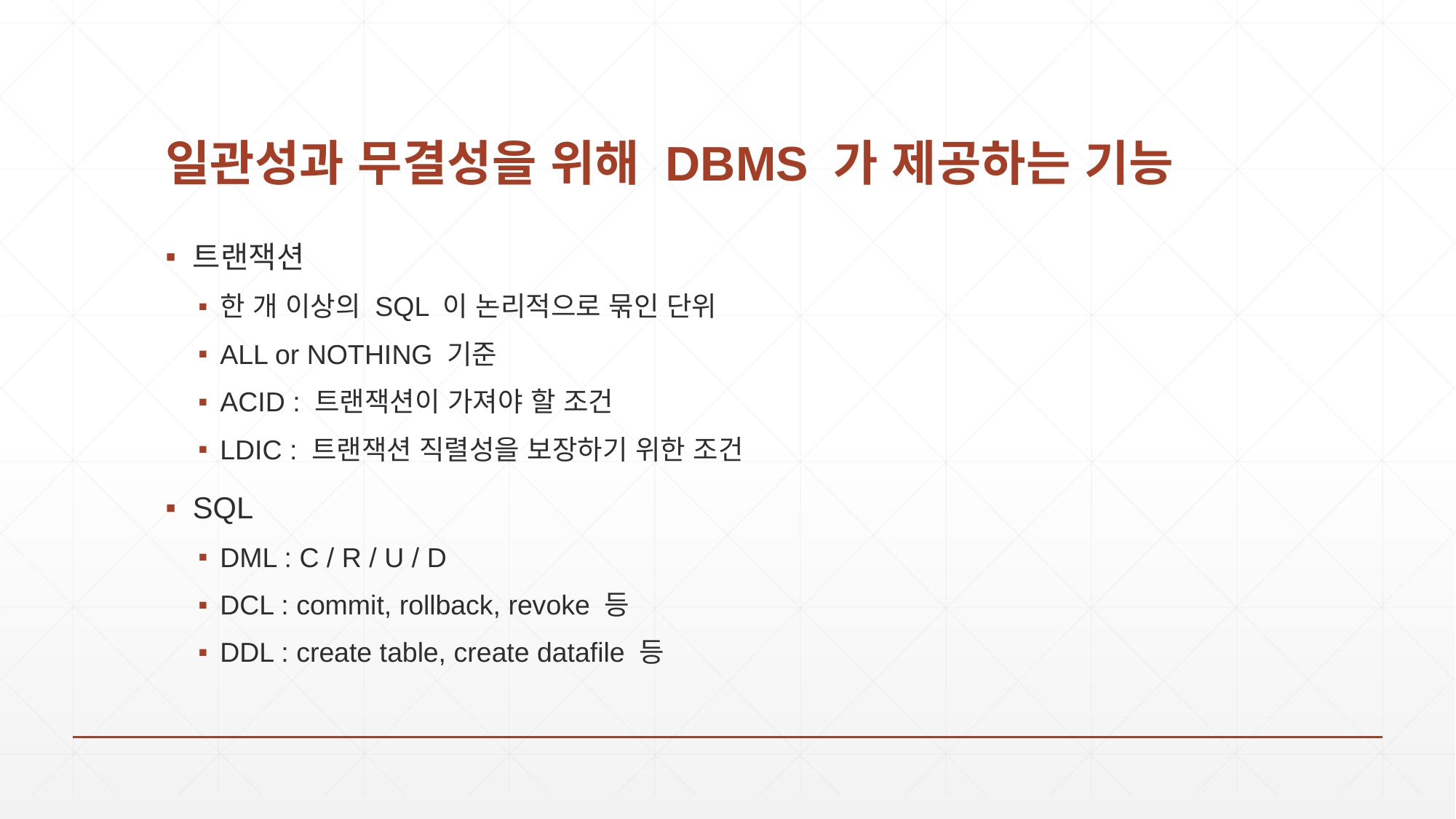

# 일관성과 무결성을 위해 DBMS 가 제공하는 기능
트랜잭션
한 개 이상의 SQL 이 논리적으로 묶인 단위
ALL or NOTHING 기준
ACID : 트랜잭션이 가져야 할 조건
LDIC : 트랜잭션 직렬성을 보장하기 위한 조건
SQL
DML : C / R / U / D
DCL : commit, rollback, revoke 등
DDL : create table, create datafile 등